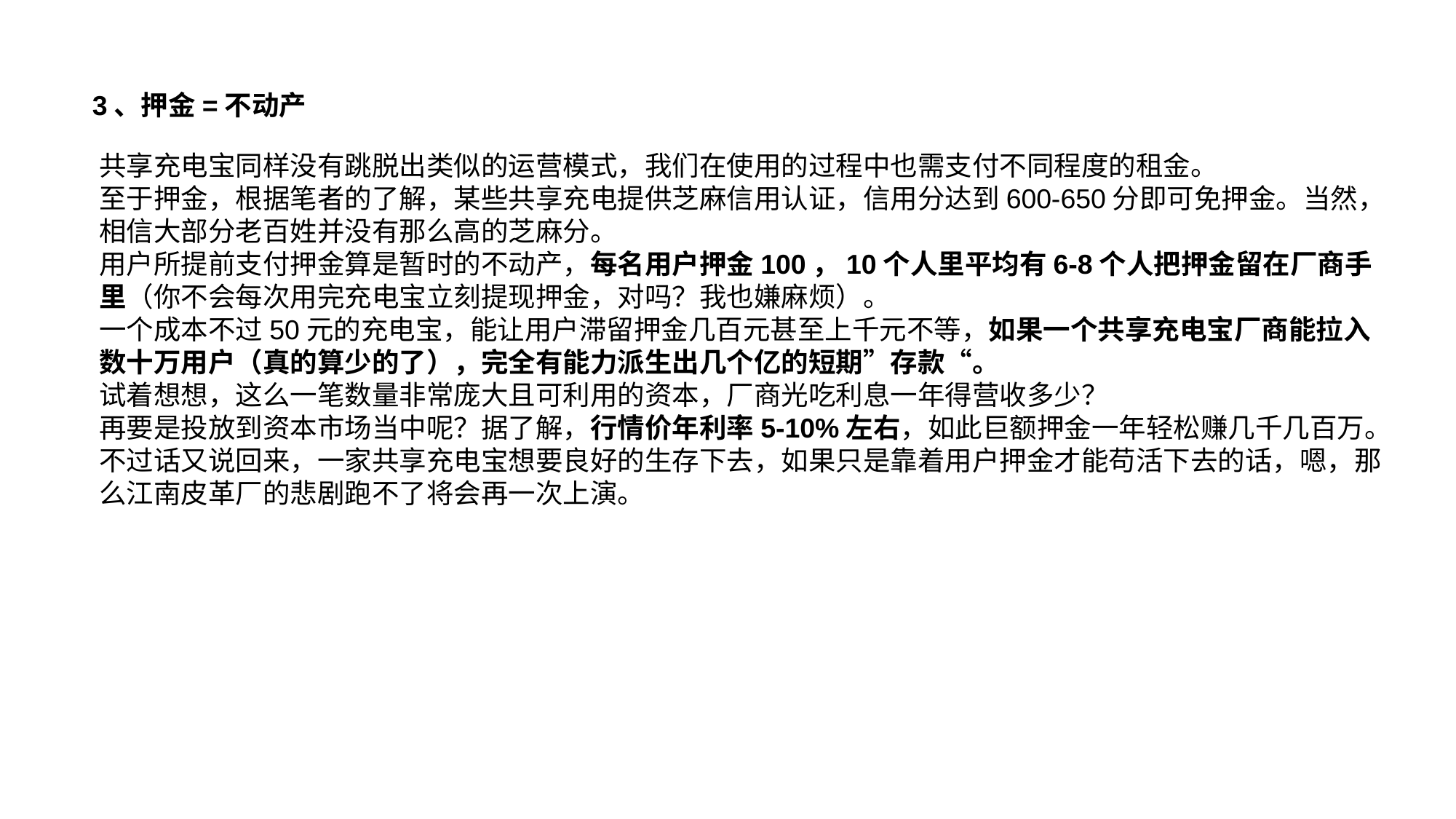

3、押金=不动产
共享充电宝同样没有跳脱出类似的运营模式，我们在使用的过程中也需支付不同程度的租金。
至于押金，根据笔者的了解，某些共享充电提供芝麻信用认证，信用分达到600-650分即可免押金。当然，相信大部分老百姓并没有那么高的芝麻分。
用户所提前支付押金算是暂时的不动产，每名用户押金100，10个人里平均有6-8个人把押金留在厂商手里（你不会每次用完充电宝立刻提现押金，对吗？我也嫌麻烦）。
一个成本不过50元的充电宝，能让用户滞留押金几百元甚至上千元不等，如果一个共享充电宝厂商能拉入数十万用户（真的算少的了），完全有能力派生出几个亿的短期”存款“。
试着想想，这么一笔数量非常庞大且可利用的资本，厂商光吃利息一年得营收多少？
再要是投放到资本市场当中呢？据了解，行情价年利率5-10%左右，如此巨额押金一年轻松赚几千几百万。
不过话又说回来，一家共享充电宝想要良好的生存下去，如果只是靠着用户押金才能苟活下去的话，嗯，那么江南皮革厂的悲剧跑不了将会再一次上演。